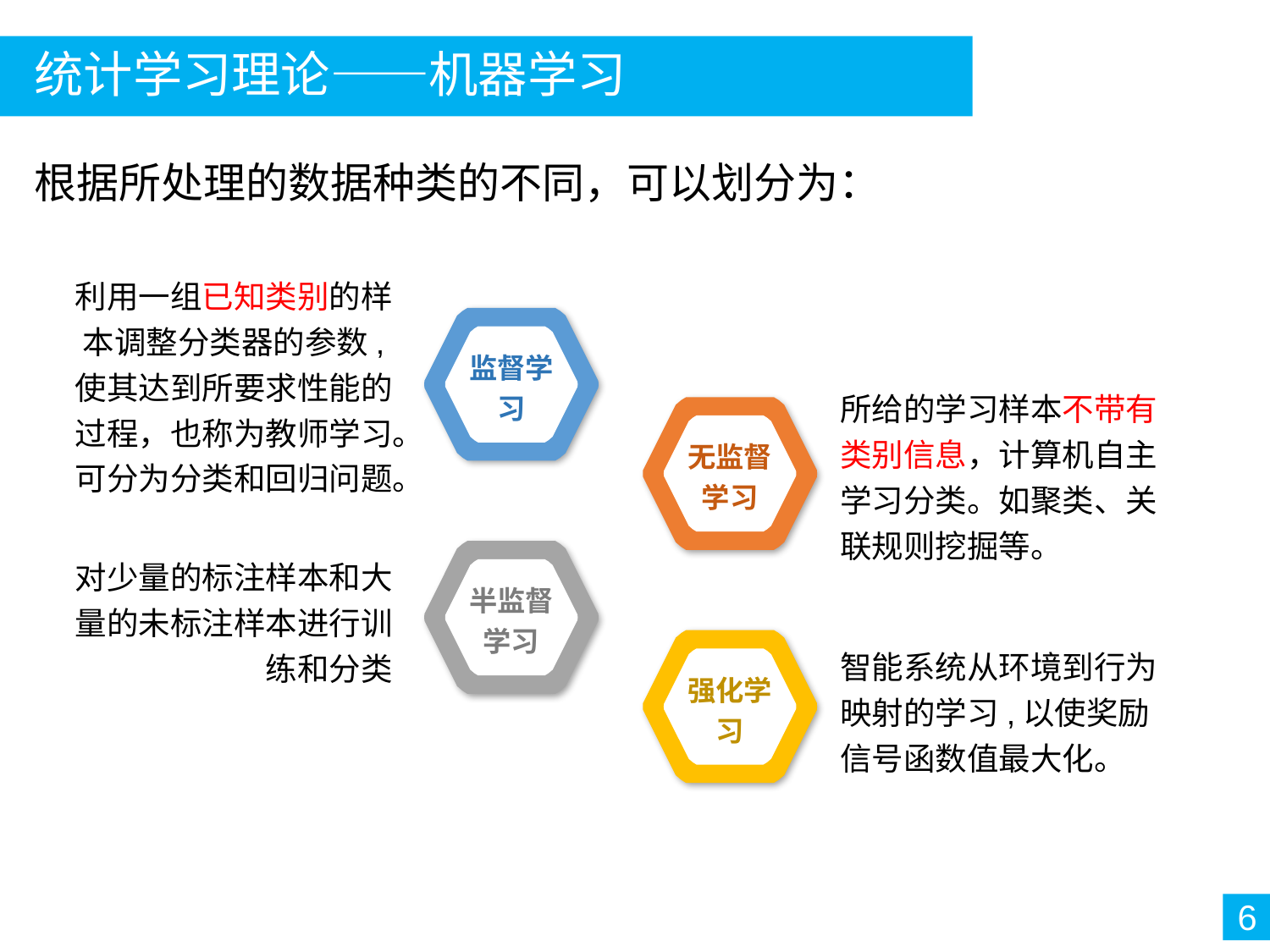

# 统计学习理论——机器学习
根据所处理的数据种类的不同，可以划分为：
利用一组已知类别的样本调整分类器的参数,使其达到所要求性能的过程，也称为教师学习。可分为分类和回归问题。

监督学习
所给的学习样本不带有类别信息，计算机自主学习分类。如聚类、关联规则挖掘等。

无监督学习

对少量的标注样本和大量的未标注样本进行训练和分类
半监督学习

智能系统从环境到行为映射的学习,以使奖励信号函数值最大化。
强化学习